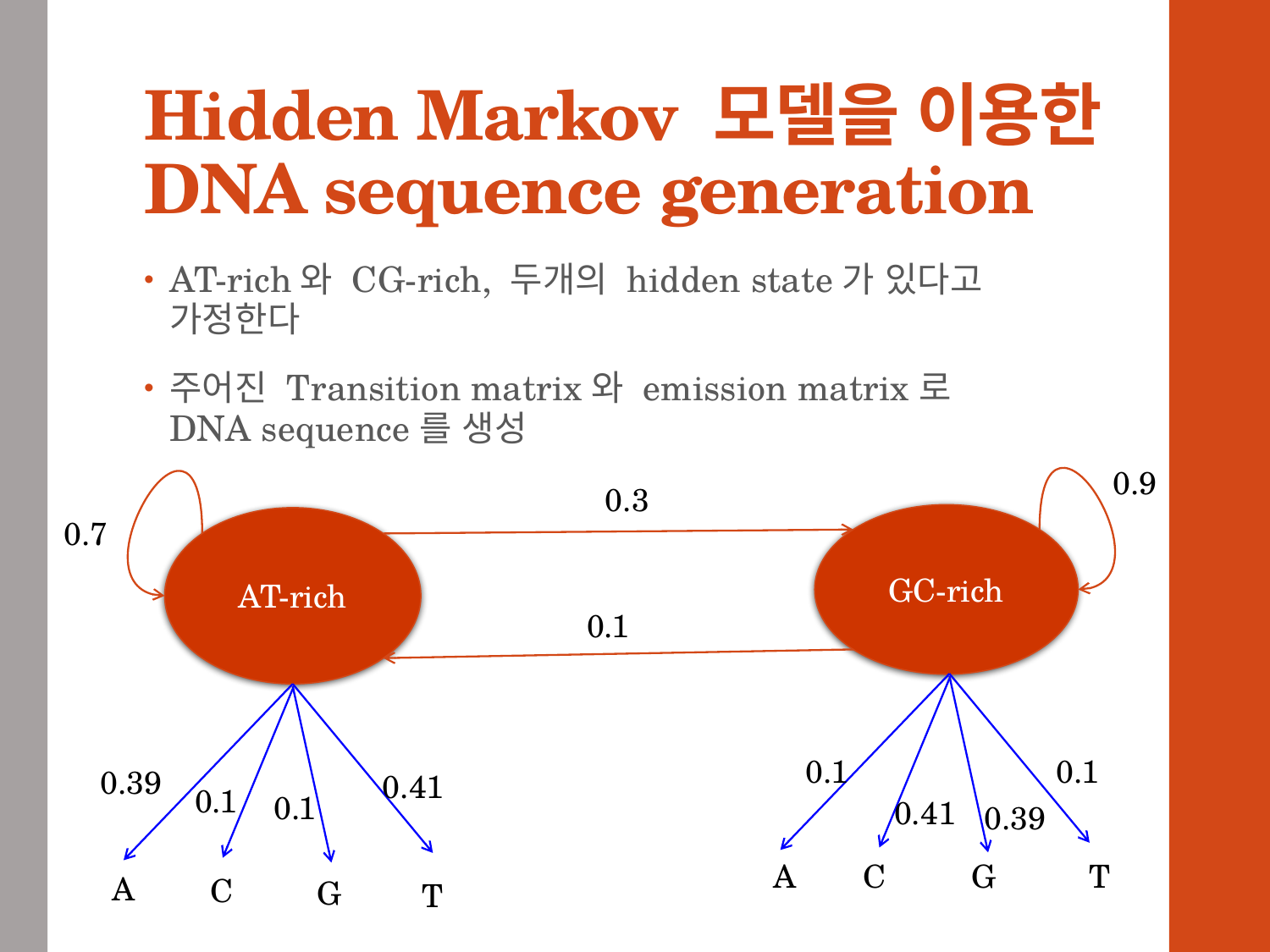

# Hidden Markov 모델을 이용한 DNA sequence generation
AT-rich와 CG-rich, 두개의 hidden state가 있다고 가정한다
주어진 Transition matrix와 emission matrix로 DNA sequence를 생성
0.9
0.3
GC-rich
0.7
AT-rich
0.1
0.1
0.1
0.39
0.41
0.1
0.1
0.41
0.39
A
C
G
T
A
C
G
T